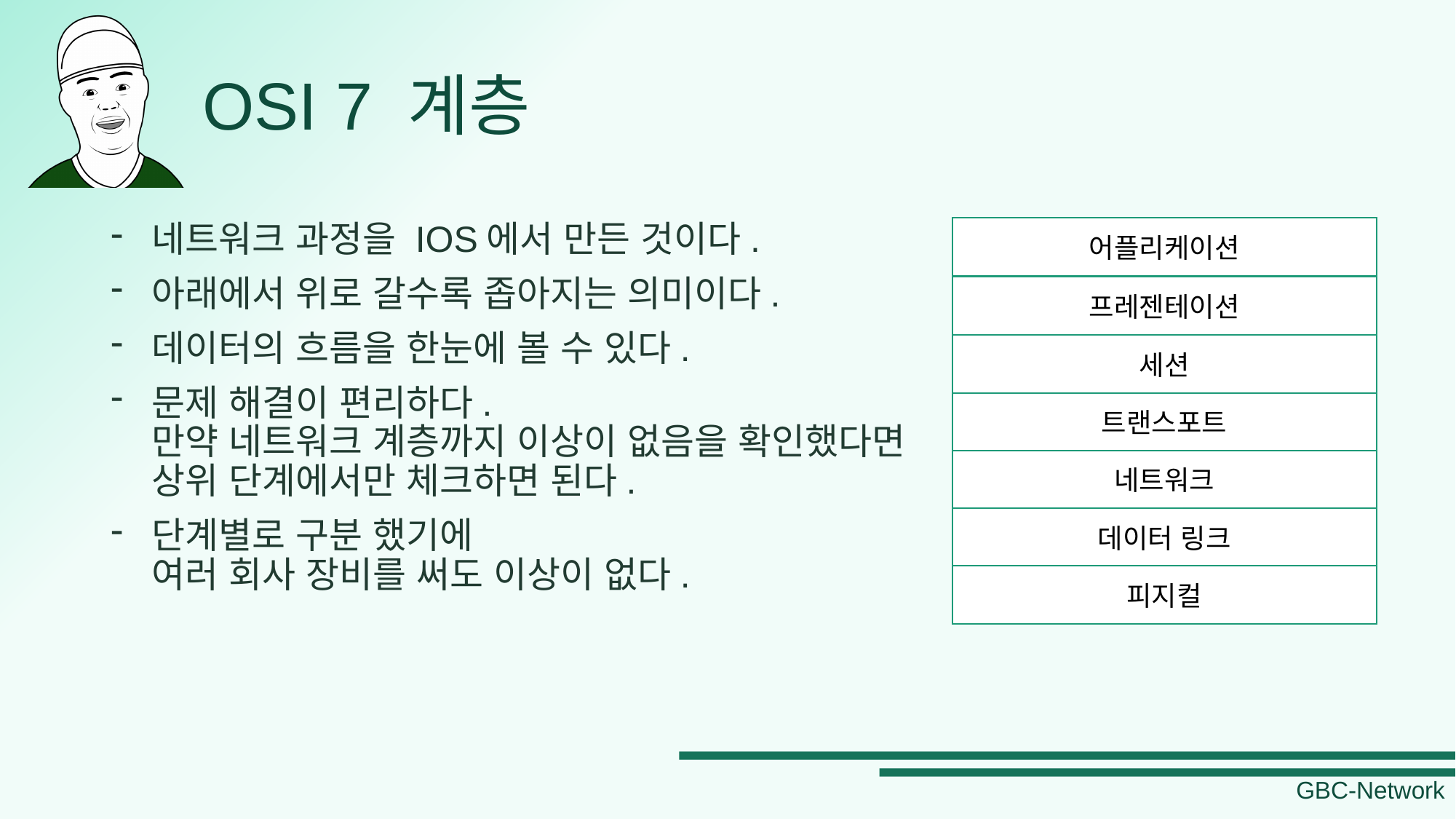

# OSI 7 계층
네트워크 과정을 IOS에서 만든 것이다.
아래에서 위로 갈수록 좁아지는 의미이다.
데이터의 흐름을 한눈에 볼 수 있다.
문제 해결이 편리하다.
만약 네트워크 계층까지 이상이 없음을 확인했다면
상위 단계에서만 체크하면 된다.
단계별로 구분 했기에
여러 회사 장비를 써도 이상이 없다.

어플리케이션
프레젠테이션
세션
트랜스포트
네트워크
데이터 링크
피지컬